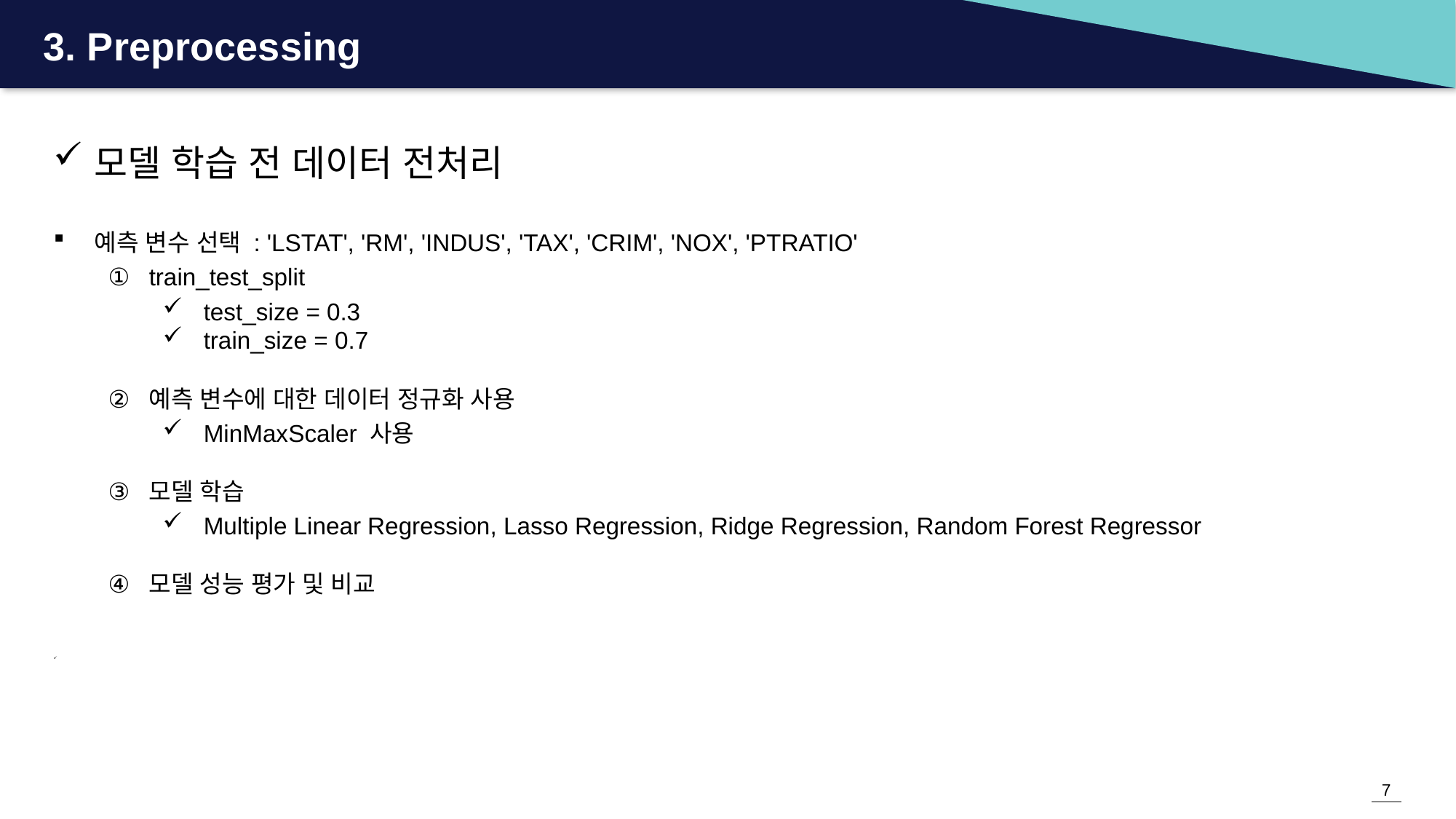

# 3. Preprocessing
모델 학습 전 데이터 전처리

예측 변수 선택 : 'LSTAT', 'RM', 'INDUS', 'TAX', 'CRIM', 'NOX', 'PTRATIO'

train_test_split

test_size = 0.3
train_size = 0.7

예측 변수에 대한 데이터 정규화 사용

MinMaxScaler 사용

모델 학습

Multiple Linear Regression, Lasso Regression, Ridge Regression, Random Forest Regressor

모델 성능 평가 및 비교